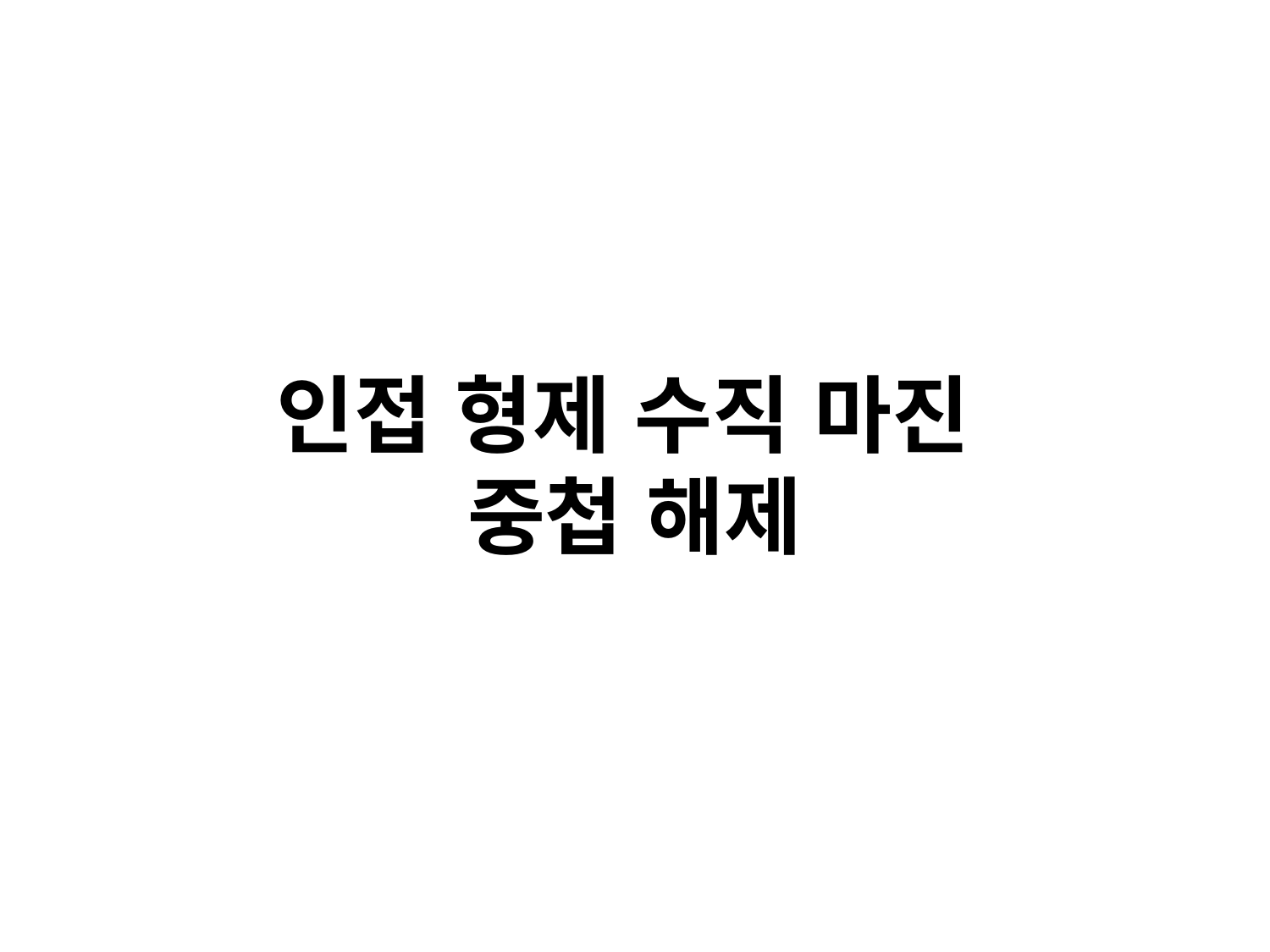

# 인접 형제 수직 마진
중첩 해제